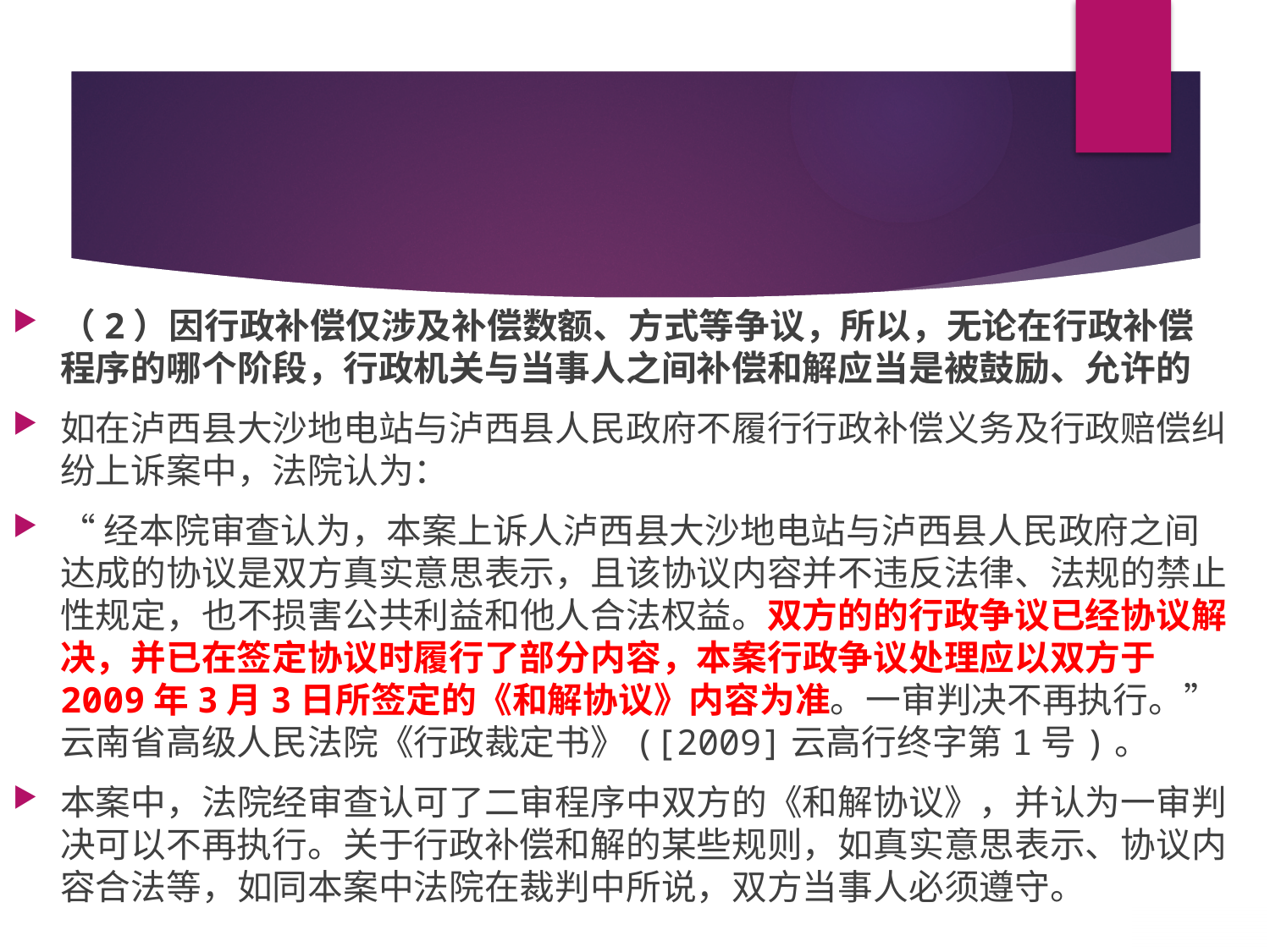

47
#
（2）因行政补偿仅涉及补偿数额、方式等争议，所以，无论在行政补偿程序的哪个阶段，行政机关与当事人之间补偿和解应当是被鼓励、允许的
如在泸西县大沙地电站与泸西县人民政府不履行行政补偿义务及行政赔偿纠纷上诉案中，法院认为：
“经本院审查认为，本案上诉人泸西县大沙地电站与泸西县人民政府之间达成的协议是双方真实意思表示，且该协议内容并不违反法律、法规的禁止性规定，也不损害公共利益和他人合法权益。双方的的行政争议已经协议解决，并已在签定协议时履行了部分内容，本案行政争议处理应以双方于2009年3月3日所签定的《和解协议》内容为准。一审判决不再执行。”云南省高级人民法院《行政裁定书》([2009]云高行终字第1号)。
本案中，法院经审查认可了二审程序中双方的《和解协议》，并认为一审判决可以不再执行。关于行政补偿和解的某些规则，如真实意思表示、协议内容合法等，如同本案中法院在裁判中所说，双方当事人必须遵守。